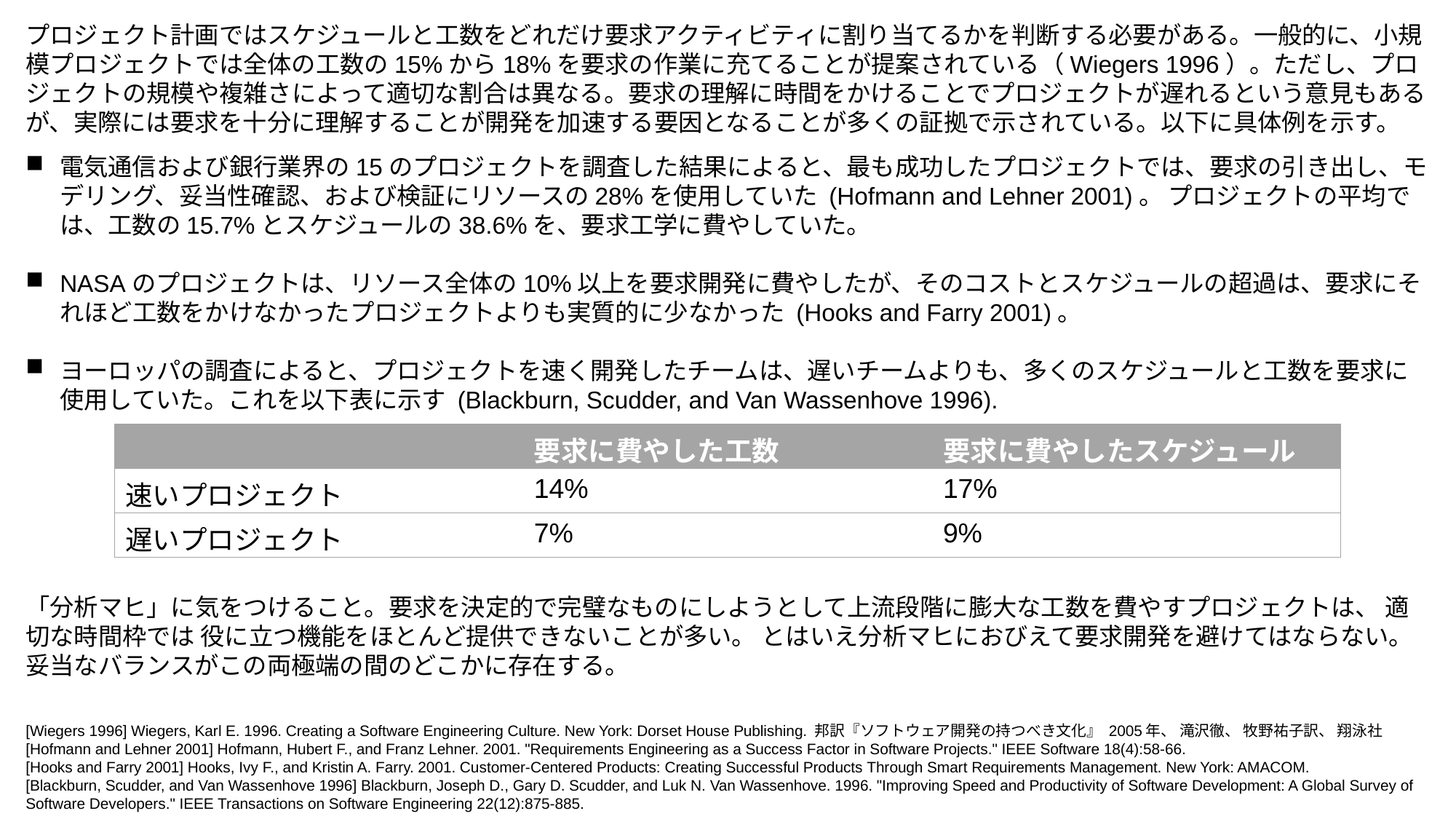

プロジェクト計画ではスケジュールと工数をどれだけ要求アクティビティに割り当てるかを判断する必要がある。一般的に、小規模プロジェクトでは全体の工数の15%から18%を要求の作業に充てることが提案されている（Wiegers 1996）。ただし、プロジェクトの規模や複雑さによって適切な割合は異なる。要求の理解に時間をかけることでプロジェクトが遅れるという意見もあるが、実際には要求を十分に理解することが開発を加速する要因となることが多くの証拠で示されている。以下に具体例を示す。
電気通信および銀行業界の15のプロジェクトを調査した結果によると、最も成功したプロジェクトでは、要求の引き出し、モデリング、妥当性確認、および検証にリソースの28%を使用していた (Hofmann and Lehner 2001)。 プロジェクトの平均では、工数の15.7%とスケジュールの38.6%を、要求工学に費やしていた。

NASAのプロジェクトは、リソース全体の10%以上を要求開発に費やしたが、そのコストとスケジュールの超過は、要求にそれほど工数をかけなかったプロジェクトよりも実質的に少なかった (Hooks and Farry 2001)。

ヨーロッパの調査によると、プロジェクトを速く開発したチームは、遅いチームよりも、多くのスケジュールと工数を要求に使用していた。これを以下表に示す (Blackburn, Scudder, and Van Wassenhove 1996).

|  | 要求に費やした工数 | 要求に費やしたスケジュール |
| --- | --- | --- |
| 速いプロジェクト | 14% | 17% |
| 遅いプロジェクト | 7% | 9% |
「分析マヒ」に気をつけること。要求を決定的で完璧なものにしようとして上流段階に膨大な工数を費やすプロジェクトは、 適切な時間枠では 役に立つ機能をほとんど提供できないことが多い。 とはいえ分析マヒにおびえて要求開発を避けてはならない。 妥当なバランスがこの両極端の間のどこかに存在する。
[Wiegers 1996] Wiegers, Karl E. 1996. Creating a Software Engineering Culture. New York: Dorset House Publishing. 邦訳『ソフトウェア開発の持つべき文化』 2005年、 滝沢徹、 牧野祐子訳、 翔泳社
[Hofmann and Lehner 2001] Hofmann, Hubert F., and Franz Lehner. 2001. "Requirements Engineering as a Success Factor in Software Projects." IEEE Software 18(4):58-66.
[Hooks and Farry 2001] Hooks, Ivy F., and Kristin A. Farry. 2001. Customer-Centered Products: Creating Successful Products Through Smart Requirements Management. New York: AMACOM.
[Blackburn, Scudder, and Van Wassenhove 1996] Blackburn, Joseph D., Gary D. Scudder, and Luk N. Van Wassenhove. 1996. "Improving Speed and Productivity of Software Development: A Global Survey of Software Developers." IEEE Transactions on Software Engineering 22(12):875-885.